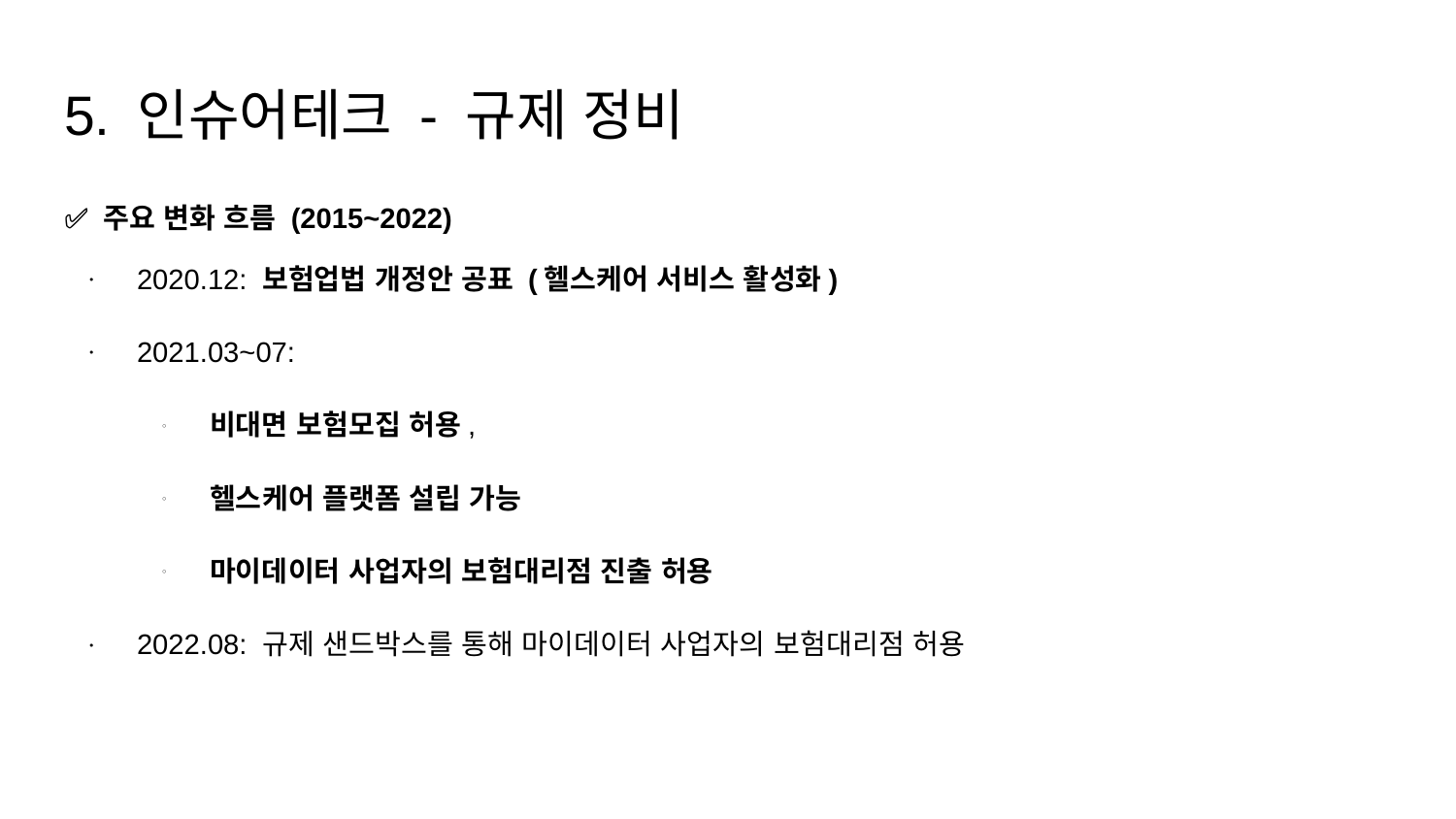

# 5. 인슈어테크 - 규제 정비
✅ 주요 변화 흐름 (2015~2022)
2020.12: 보험업법 개정안 공표 (헬스케어 서비스 활성화)
2021.03~07:
비대면 보험모집 허용,
헬스케어 플랫폼 설립 가능
마이데이터 사업자의 보험대리점 진출 허용
2022.08: 규제 샌드박스를 통해 마이데이터 사업자의 보험대리점 허용